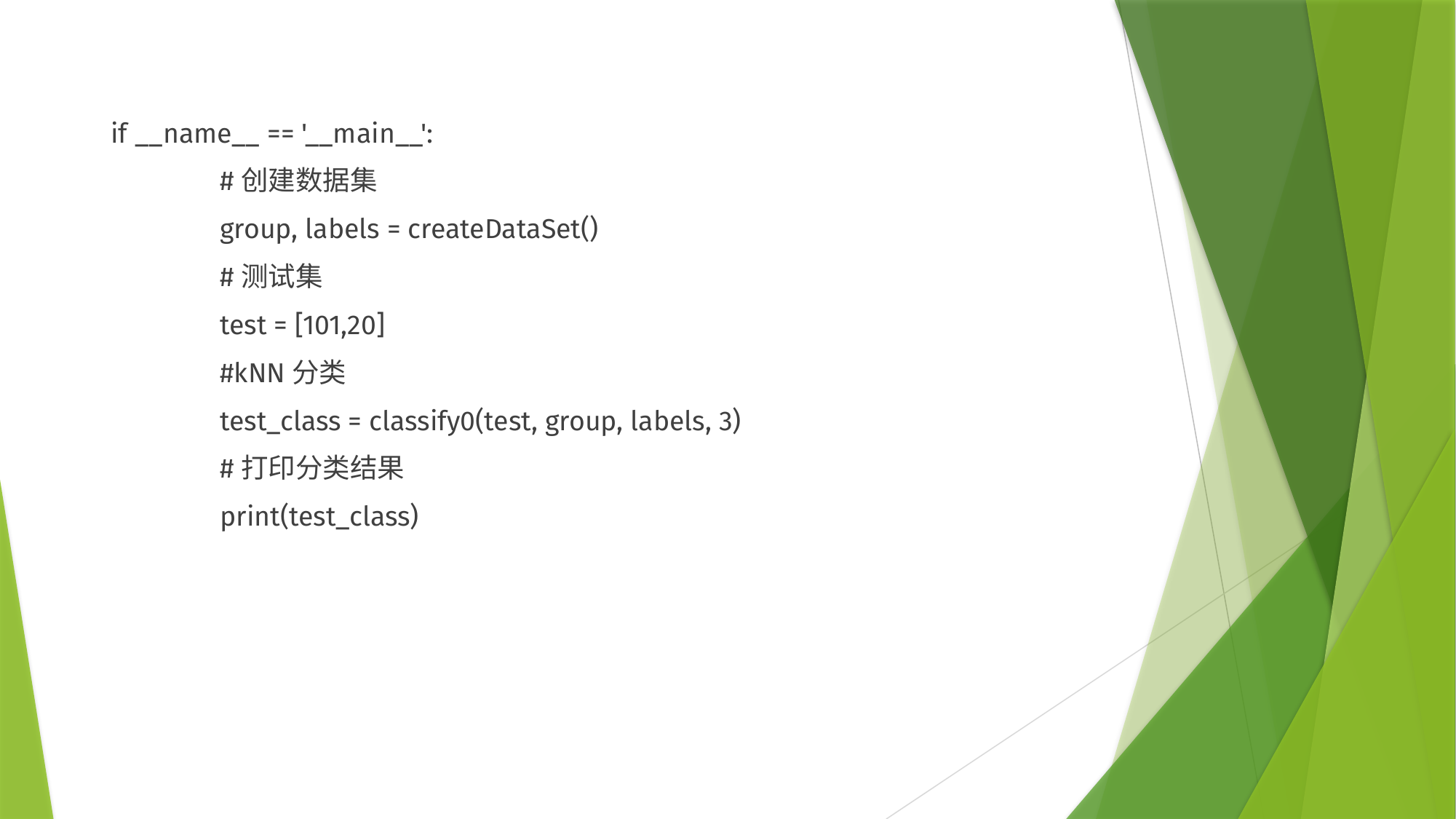

if __name__ == '__main__':
	#创建数据集
	group, labels = createDataSet()
	#测试集
	test = [101,20]
	#kNN分类
	test_class = classify0(test, group, labels, 3)
	#打印分类结果
	print(test_class)